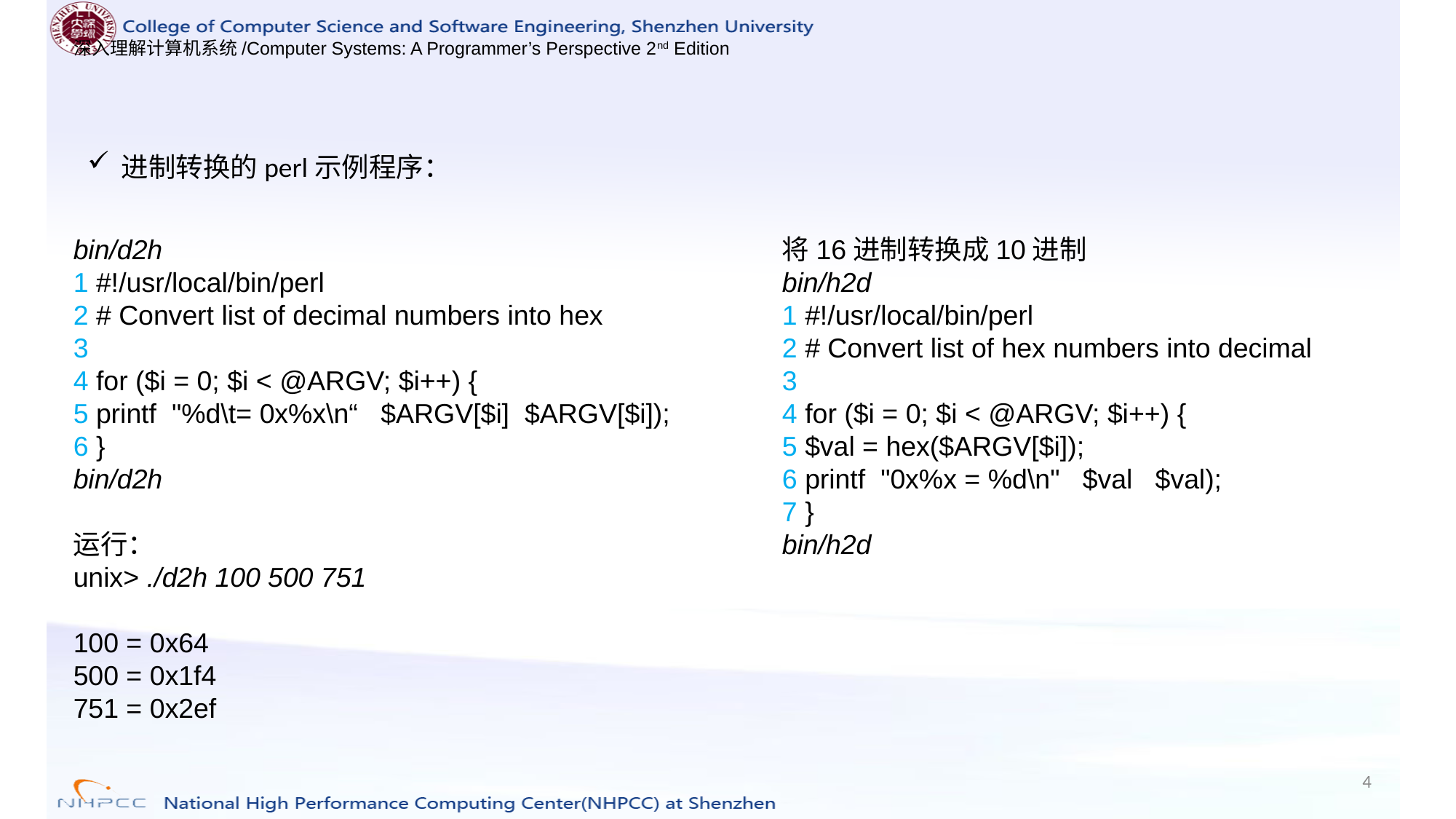

进制转换的perl示例程序：
bin/d2h
1 #!/usr/local/bin/perl
2 # Convert list of decimal numbers into hex
3
4 for ($i = 0; $i < @ARGV; $i++) {
5 printf  "%d\t= 0x%x\n“   $ARGV[$i]  $ARGV[$i]);
6 }
bin/d2h

运行：
unix> ./d2h 100 500 751

100 = 0x64
500 = 0x1f4
751 = 0x2ef
将16进制转换成10进制
bin/h2d
1 #!/usr/local/bin/perl
2 # Convert list of hex numbers into decimal
3
4 for ($i = 0; $i < @ARGV; $i++) {
5 $val = hex($ARGV[$i]);
6 printf  "0x%x = %d\n"   $val   $val);
7 }
bin/h2d

4